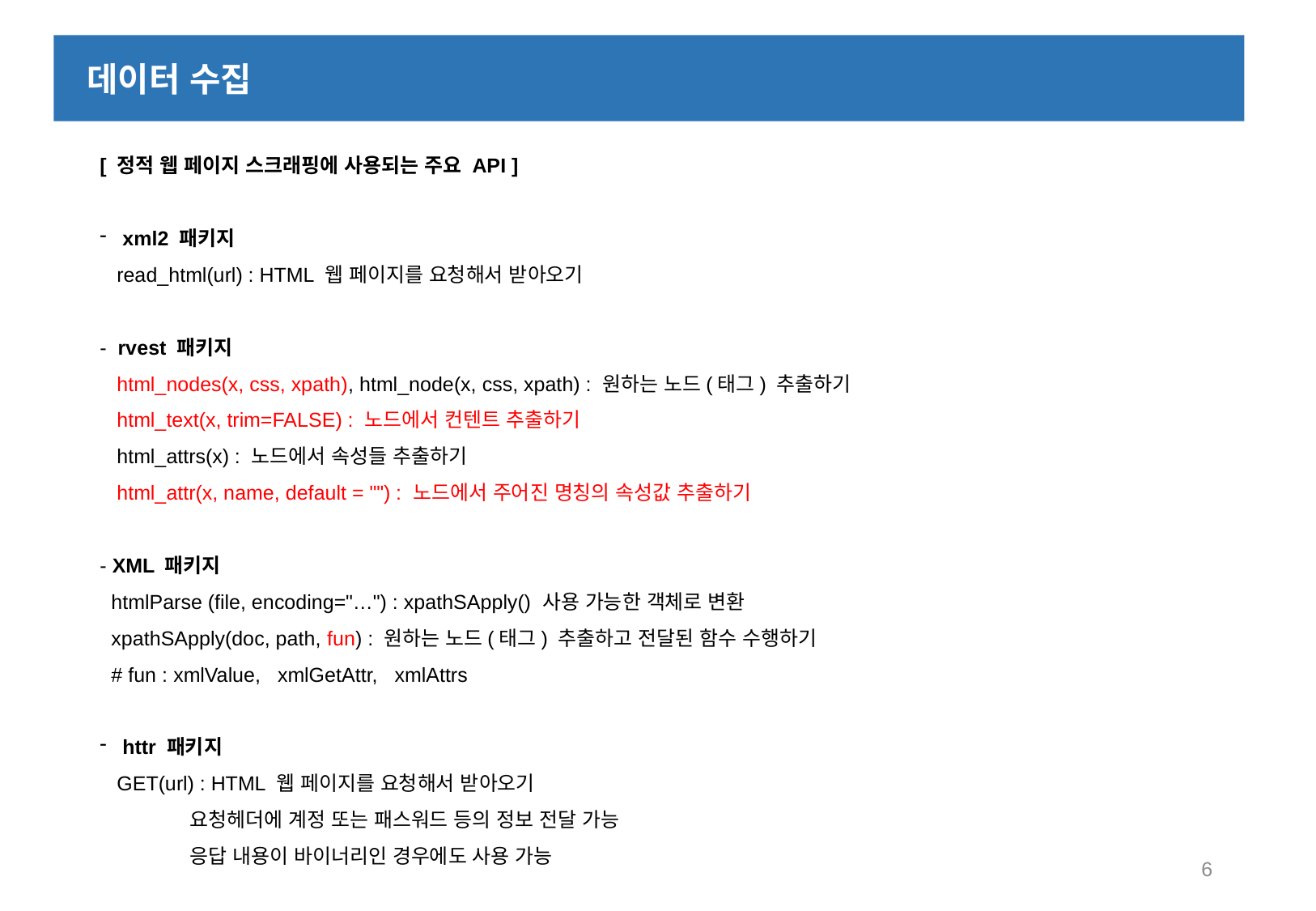

데이터 수집

[ 정적 웹 페이지 스크래핑에 사용되는 주요 API ]

xml2 패키지
   read_html(url) : HTML 웹 페이지를 요청해서 받아오기

-  rvest 패키지
   html_nodes(x, css, xpath), html_node(x, css, xpath) : 원하는 노드(태그) 추출하기
   html_text(x, trim=FALSE) : 노드에서 컨텐트 추출하기
   html_attrs(x) : 노드에서 속성들 추출하기
   html_attr(x, name, default = "") : 노드에서 주어진 명칭의 속성값 추출하기

- XML 패키지
  htmlParse (file, encoding="…") : xpathSApply() 사용 가능한 객체로 변환
  xpathSApply(doc, path, fun) : 원하는 노드(태그) 추출하고 전달된 함수 수행하기
  # fun : xmlValue,   xmlGetAttr,   xmlAttrs

httr 패키지
   GET(url) : HTML 웹 페이지를 요청해서 받아오기
               요청헤더에 계정 또는 패스워드 등의 정보 전달 가능
               응답 내용이 바이너리인 경우에도 사용 가능
6